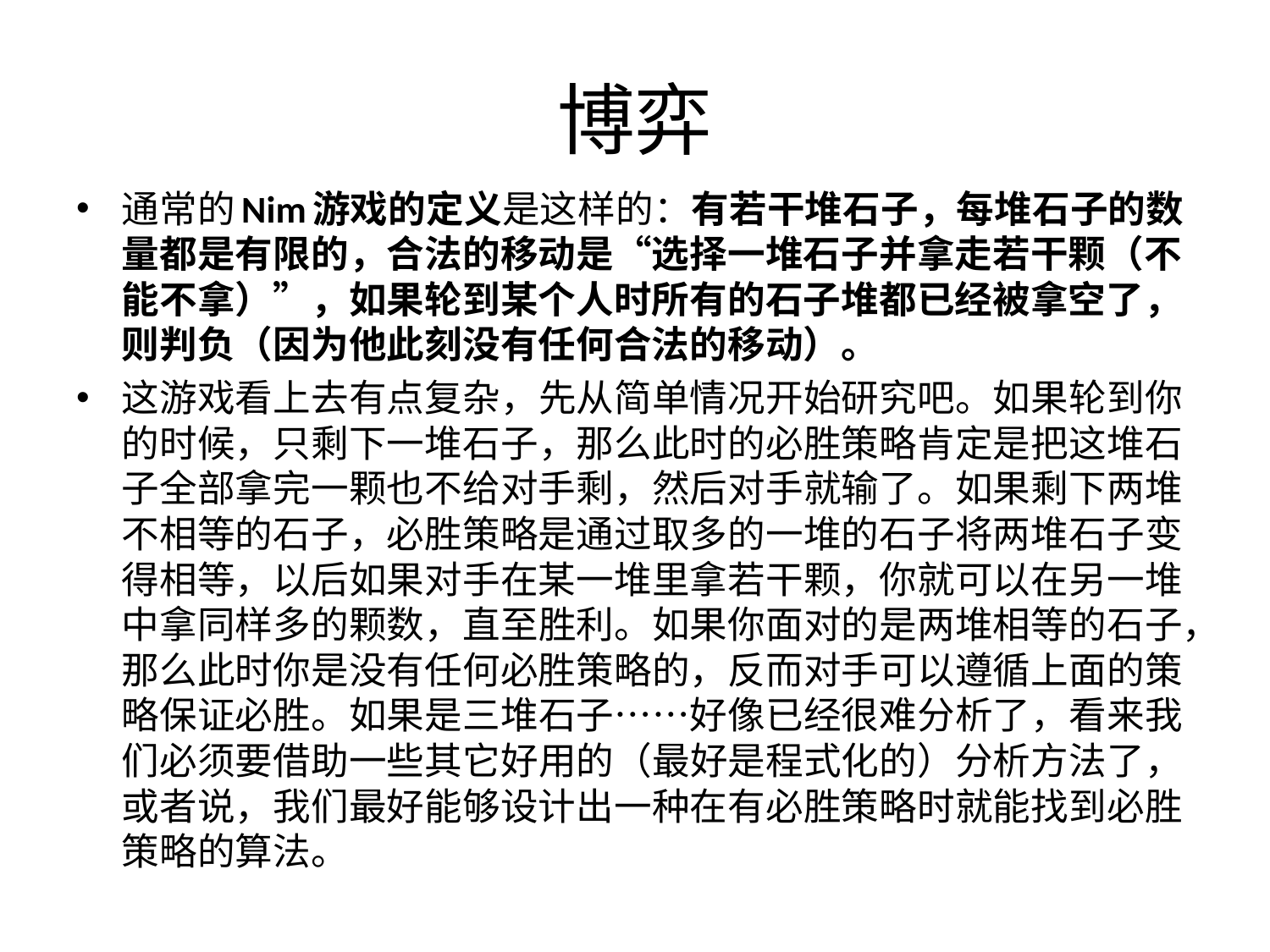

# 博弈
通常的Nim游戏的定义是这样的：有若干堆石子，每堆石子的数量都是有限的，合法的移动是“选择一堆石子并拿走若干颗（不能不拿）”，如果轮到某个人时所有的石子堆都已经被拿空了，则判负（因为他此刻没有任何合法的移动）。
这游戏看上去有点复杂，先从简单情况开始研究吧。如果轮到你的时候，只剩下一堆石子，那么此时的必胜策略肯定是把这堆石子全部拿完一颗也不给对手剩，然后对手就输了。如果剩下两堆不相等的石子，必胜策略是通过取多的一堆的石子将两堆石子变得相等，以后如果对手在某一堆里拿若干颗，你就可以在另一堆中拿同样多的颗数，直至胜利。如果你面对的是两堆相等的石子，那么此时你是没有任何必胜策略的，反而对手可以遵循上面的策略保证必胜。如果是三堆石子……好像已经很难分析了，看来我们必须要借助一些其它好用的（最好是程式化的）分析方法了，或者说，我们最好能够设计出一种在有必胜策略时就能找到必胜策略的算法。